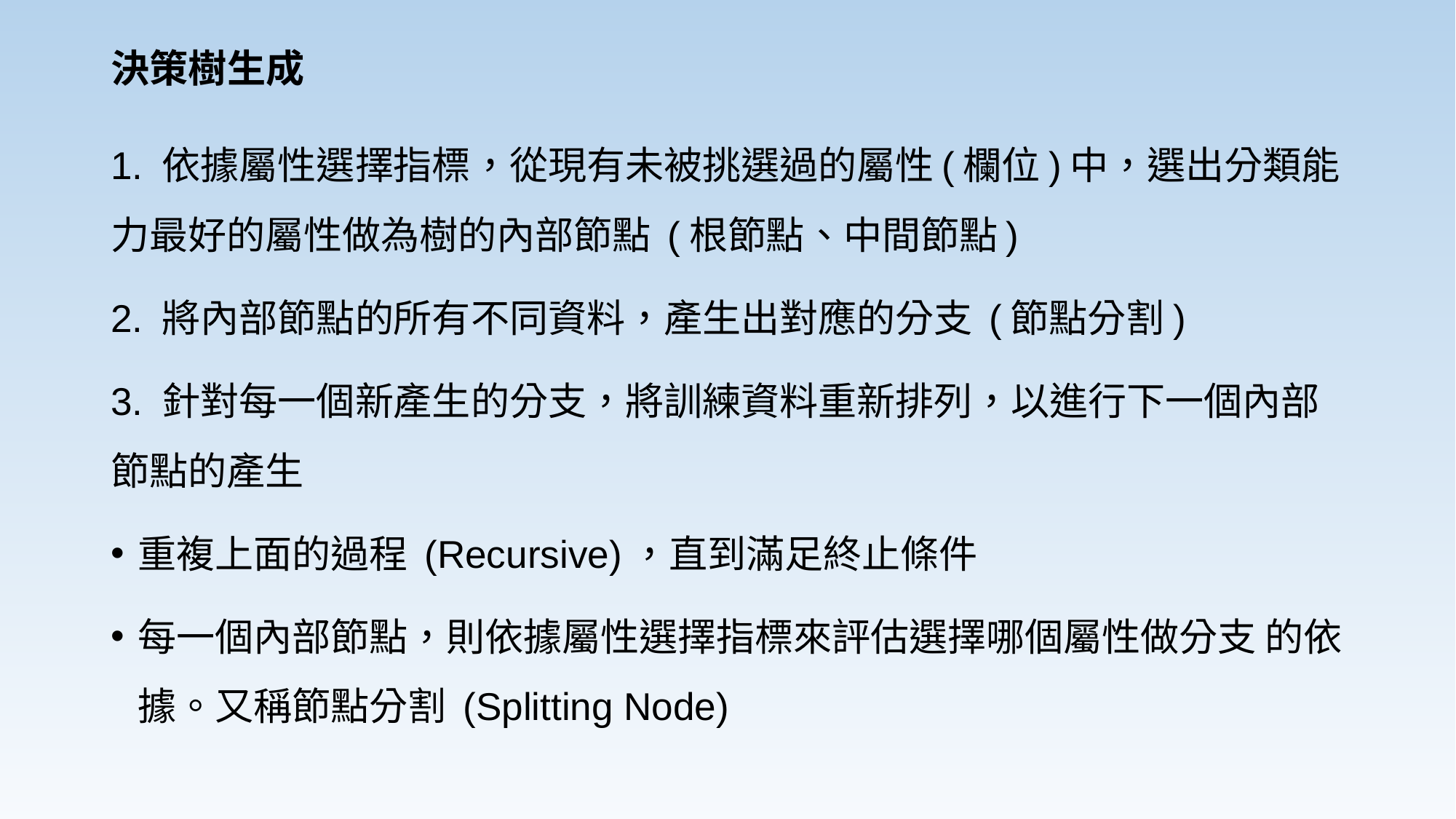

# 決策樹生成
1. 依據屬性選擇指標，從現有未被挑選過的屬性(欄位)中，選出分類能力最好的屬性做為樹的內部節點 (根節點、中間節點)
2. 將內部節點的所有不同資料，產生出對應的分支 (節點分割)
3. 針對每一個新產生的分支，將訓練資料重新排列，以進行下一個內部節點的產生
重複上面的過程 (Recursive)，直到滿足終止條件
每一個內部節點，則依據屬性選擇指標來評估選擇哪個屬性做分支 的依據。又稱節點分割 (Splitting Node)